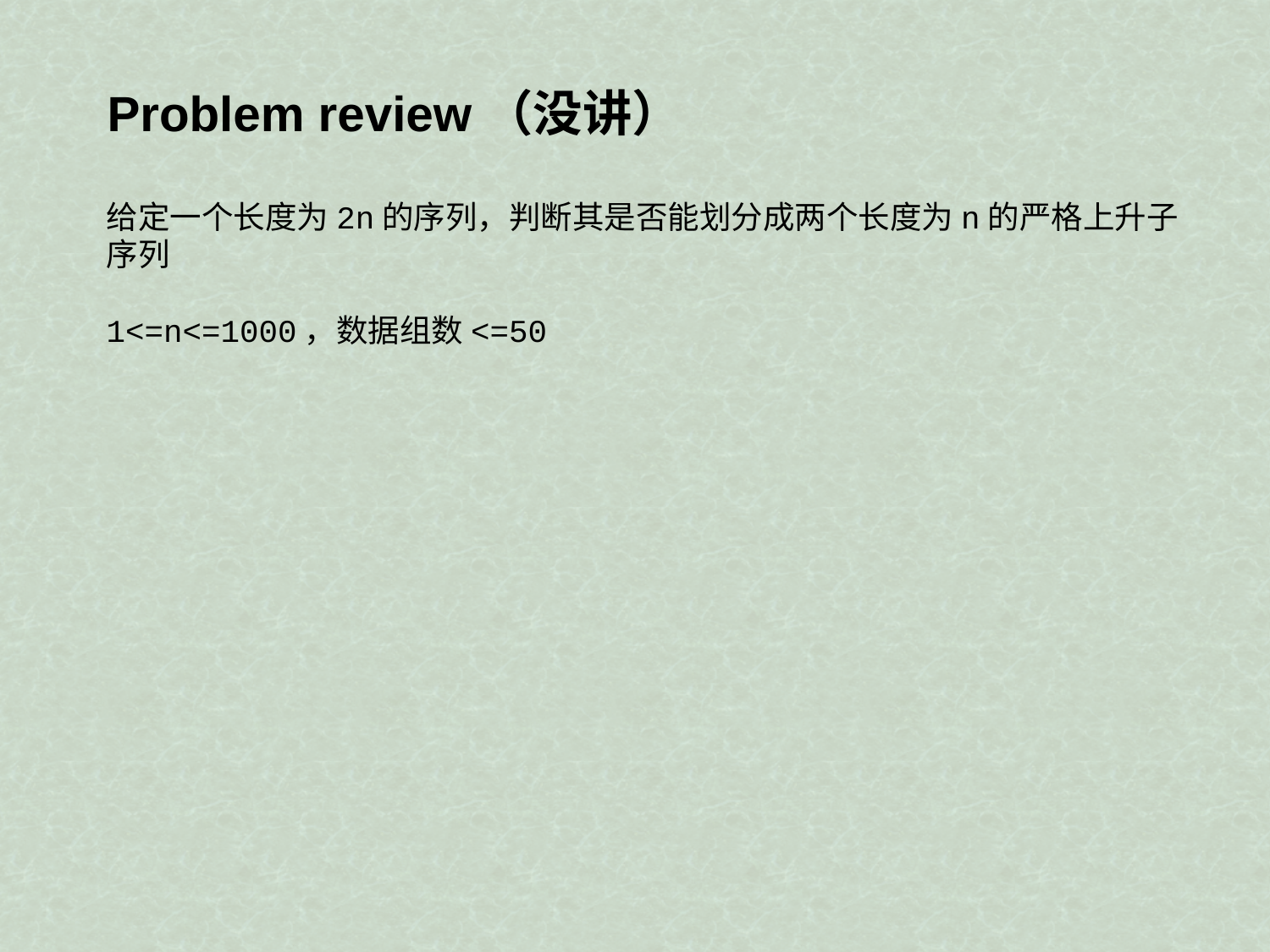

Problem review（没讲）
给定一个长度为2n的序列，判断其是否能划分成两个长度为n的严格上升子序列

1<=n<=1000，数据组数<=50